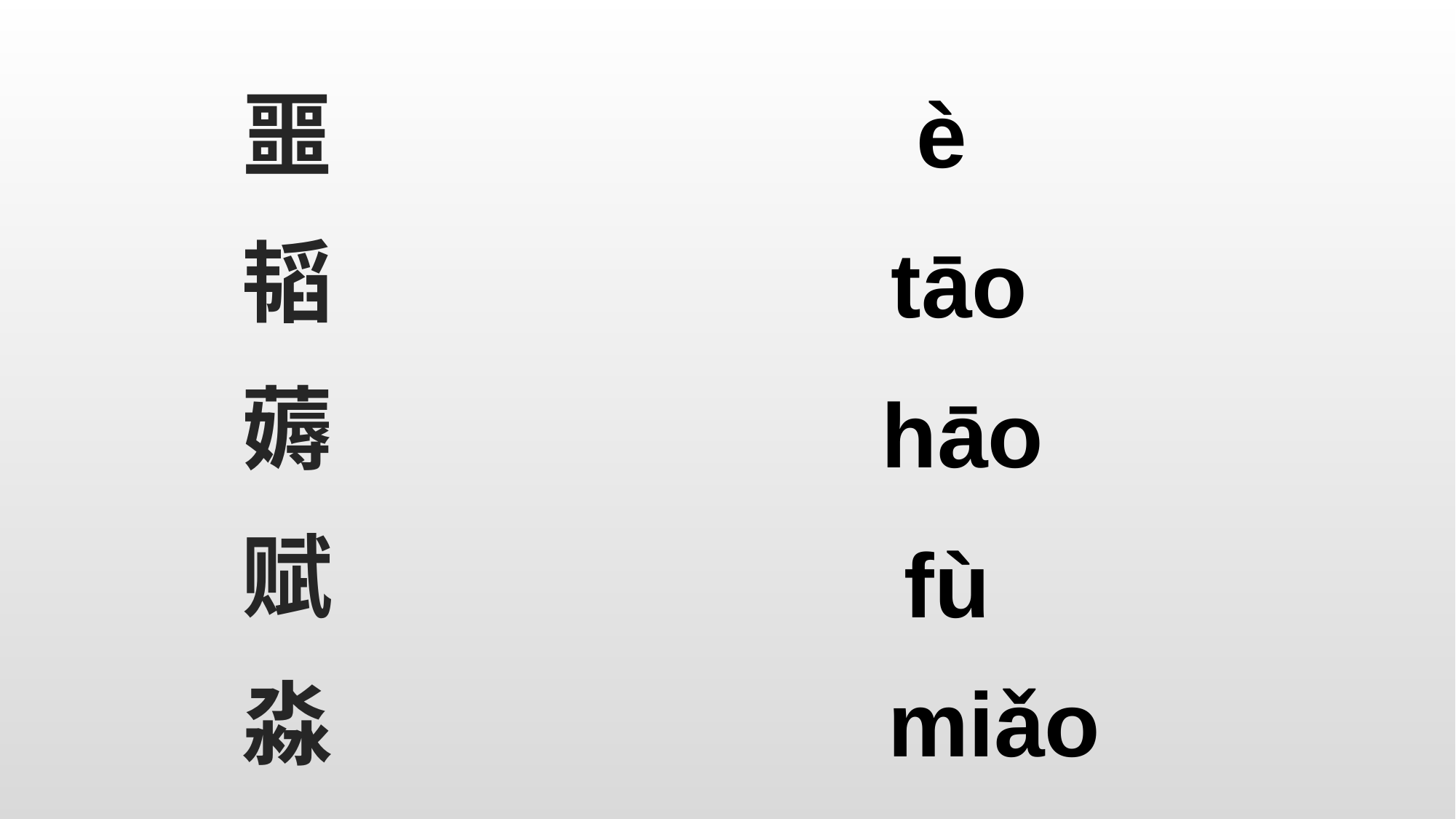

è
# 噩
tāo
韬
hāo
薅
 fù
赋
miǎo
淼